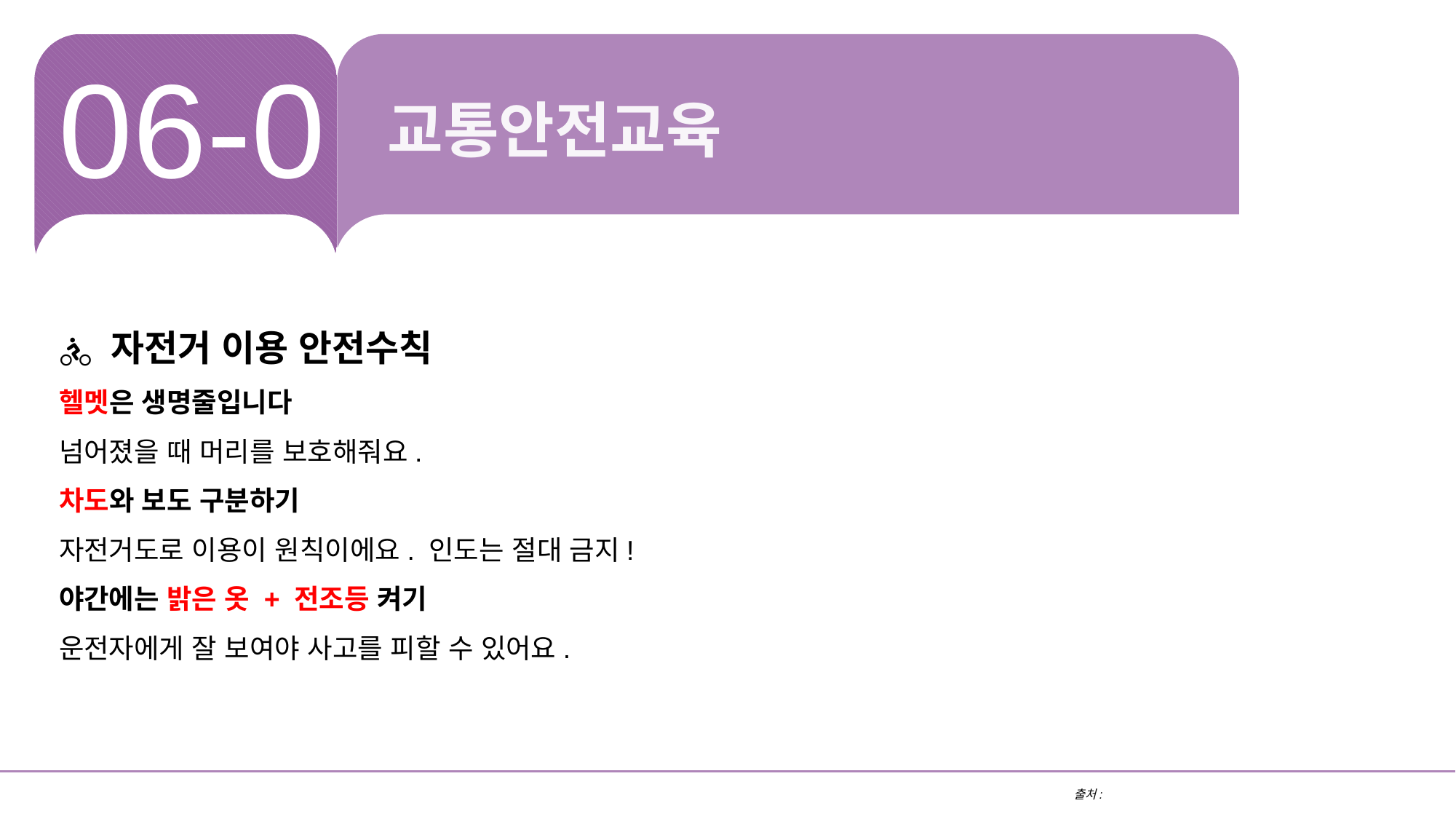

06-0
교통안전교육

🚴 자전거 이용 안전수칙
헬멧은 생명줄입니다
넘어졌을 때 머리를 보호해줘요.
차도와 보도 구분하기
자전거도로 이용이 원칙이에요. 인도는 절대 금지!
야간에는 밝은 옷 + 전조등 켜기
운전자에게 잘 보여야 사고를 피할 수 있어요.
출처: